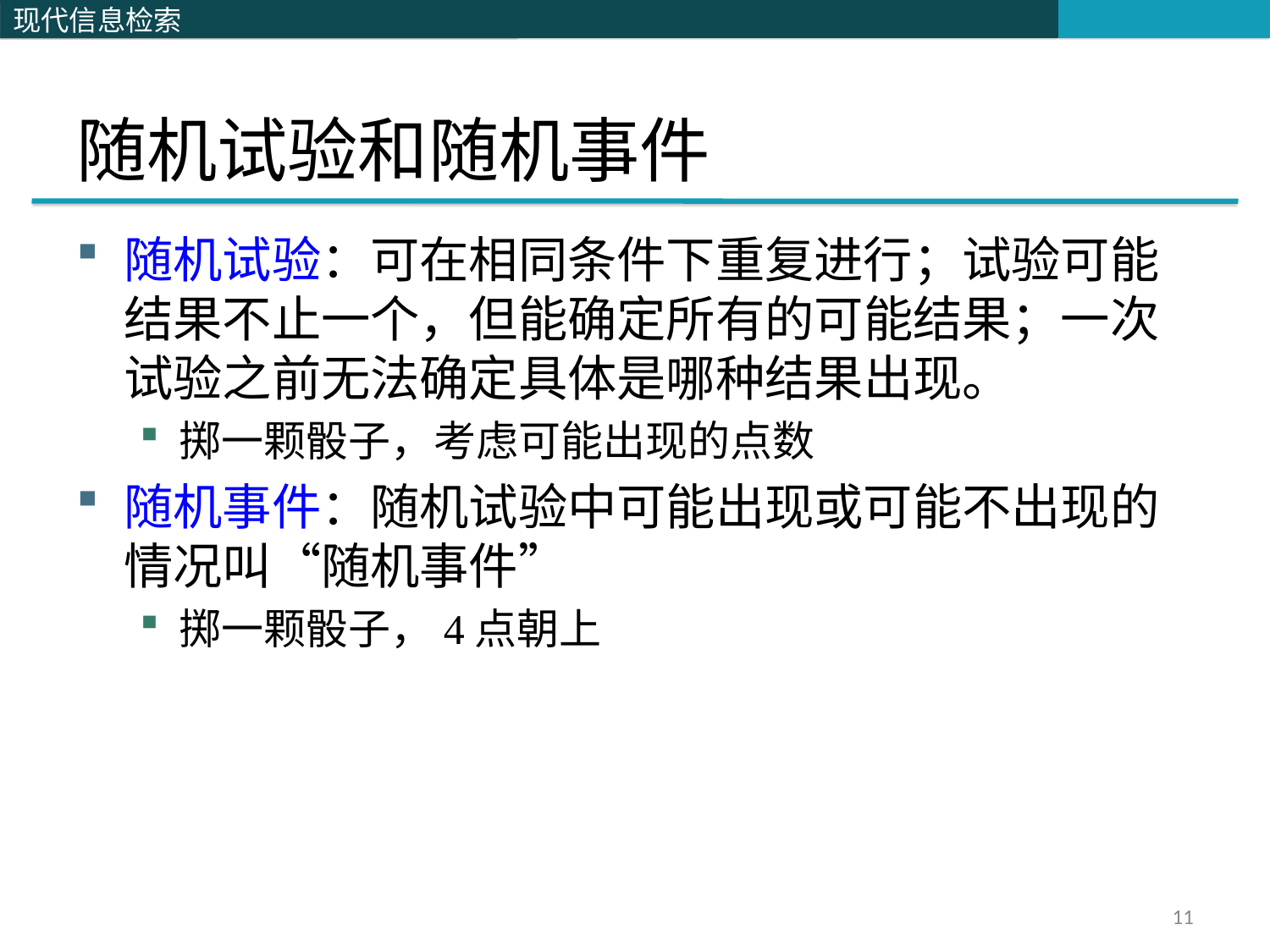

# 随机试验和随机事件
随机试验：可在相同条件下重复进行；试验可能结果不止一个，但能确定所有的可能结果；一次试验之前无法确定具体是哪种结果出现。
掷一颗骰子，考虑可能出现的点数
随机事件：随机试验中可能出现或可能不出现的情况叫“随机事件”
掷一颗骰子，4点朝上
11